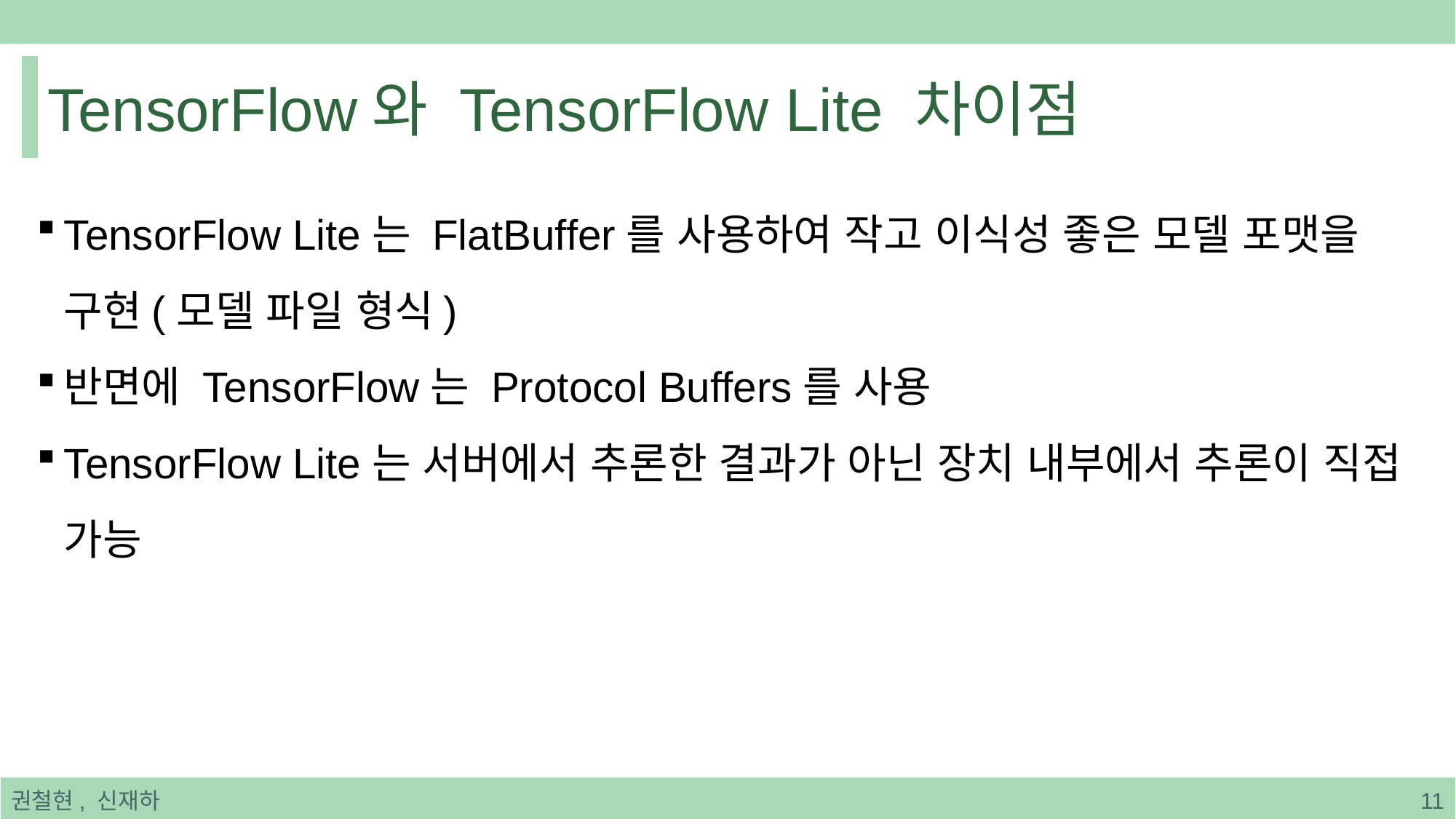

# TensorFlow와 TensorFlow Lite 차이점
TensorFlow Lite는 FlatBuffer를 사용하여 작고 이식성 좋은 모델 포맷을 구현(모델 파일 형식)
반면에 TensorFlow는 Protocol Buffers를 사용
TensorFlow Lite는 서버에서 추론한 결과가 아닌 장치 내부에서 추론이 직접 가능

권철현, 신재하
11